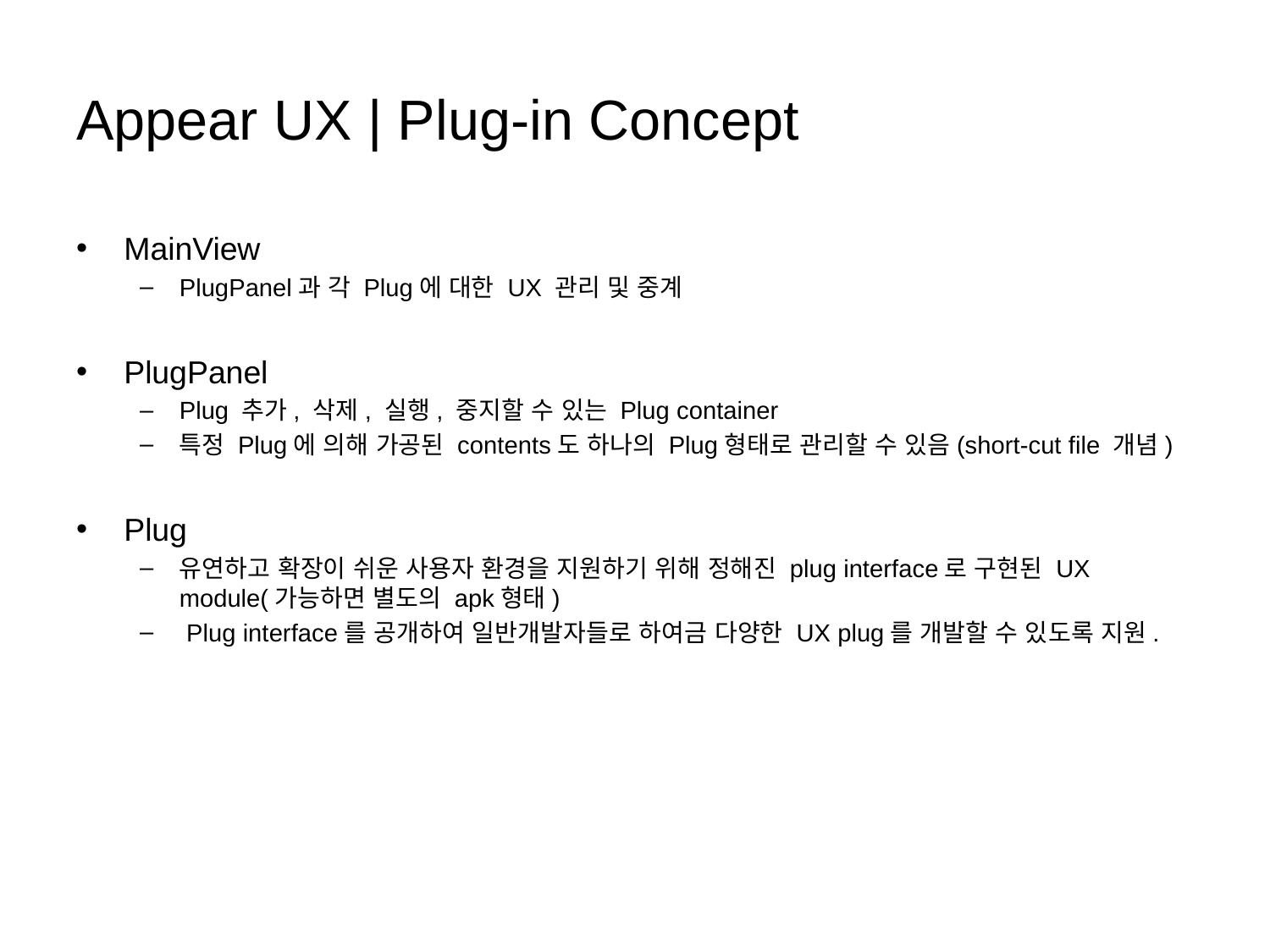

# Appear UX | Plug-in Concept
MainView
PlugPanel과 각 Plug에 대한 UX 관리 및 중계

PlugPanel
Plug 추가, 삭제, 실행, 중지할 수 있는 Plug container
특정 Plug에 의해 가공된 contents도 하나의 Plug형태로 관리할 수 있음(short-cut file 개념)

Plug
유연하고 확장이 쉬운 사용자 환경을 지원하기 위해 정해진 plug interface로 구현된 UX module(가능하면 별도의 apk형태)
 Plug interface를 공개하여 일반개발자들로 하여금 다양한 UX plug를 개발할 수 있도록 지원.